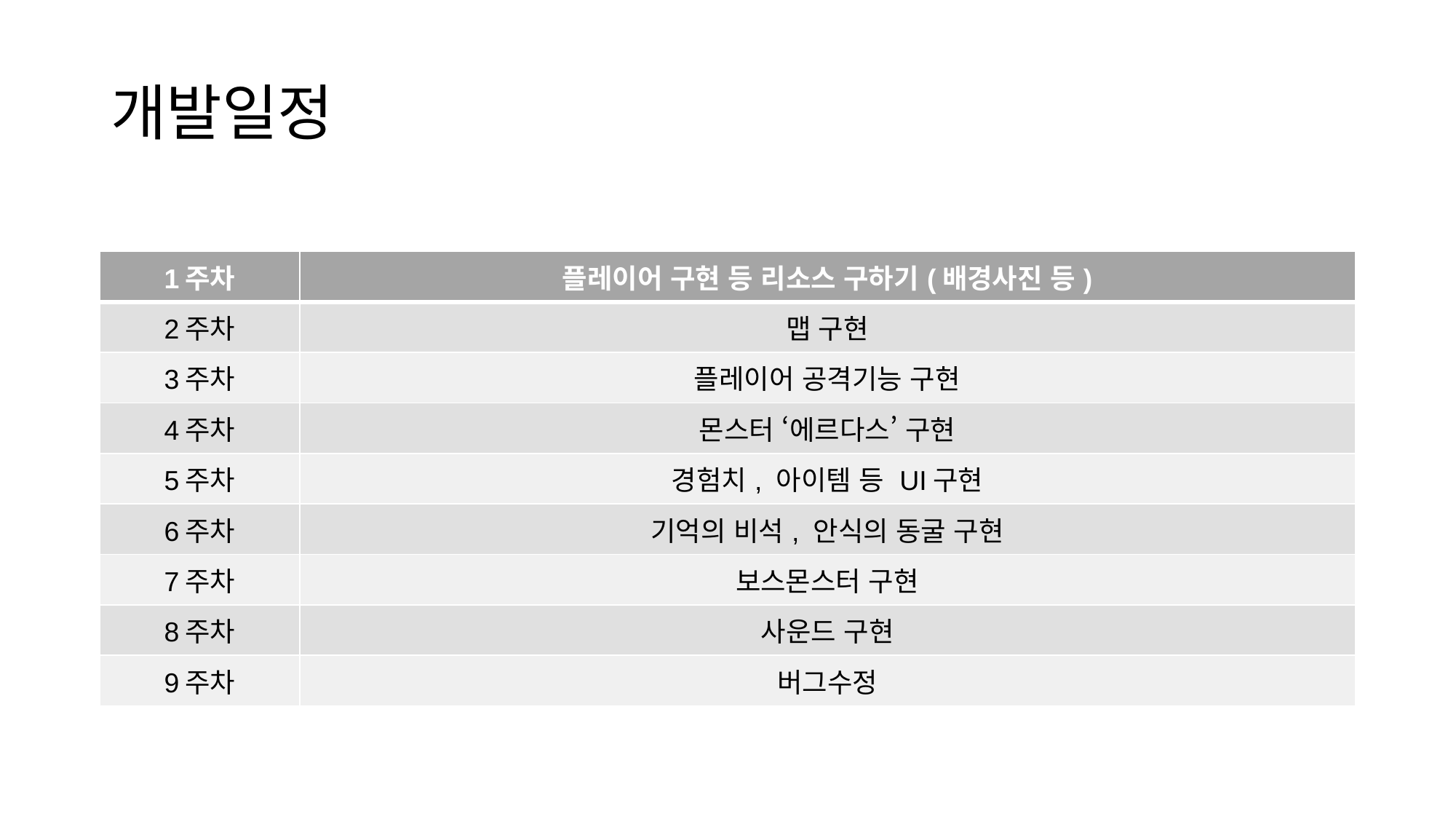

# 개발일정
| 1주차 | 플레이어 구현 등 리소스 구하기(배경사진 등) |
| --- | --- |
| 2주차 | 맵 구현 |
| 3주차 | 플레이어 공격기능 구현 |
| 4주차 | 몬스터 ‘에르다스’ 구현 |
| 5주차 | 경험치, 아이템 등 UI구현 |
| 6주차 | 기억의 비석, 안식의 동굴 구현 |
| 7주차 | 보스몬스터 구현 |
| 8주차 | 사운드 구현 |
| 9주차 | 버그수정 |